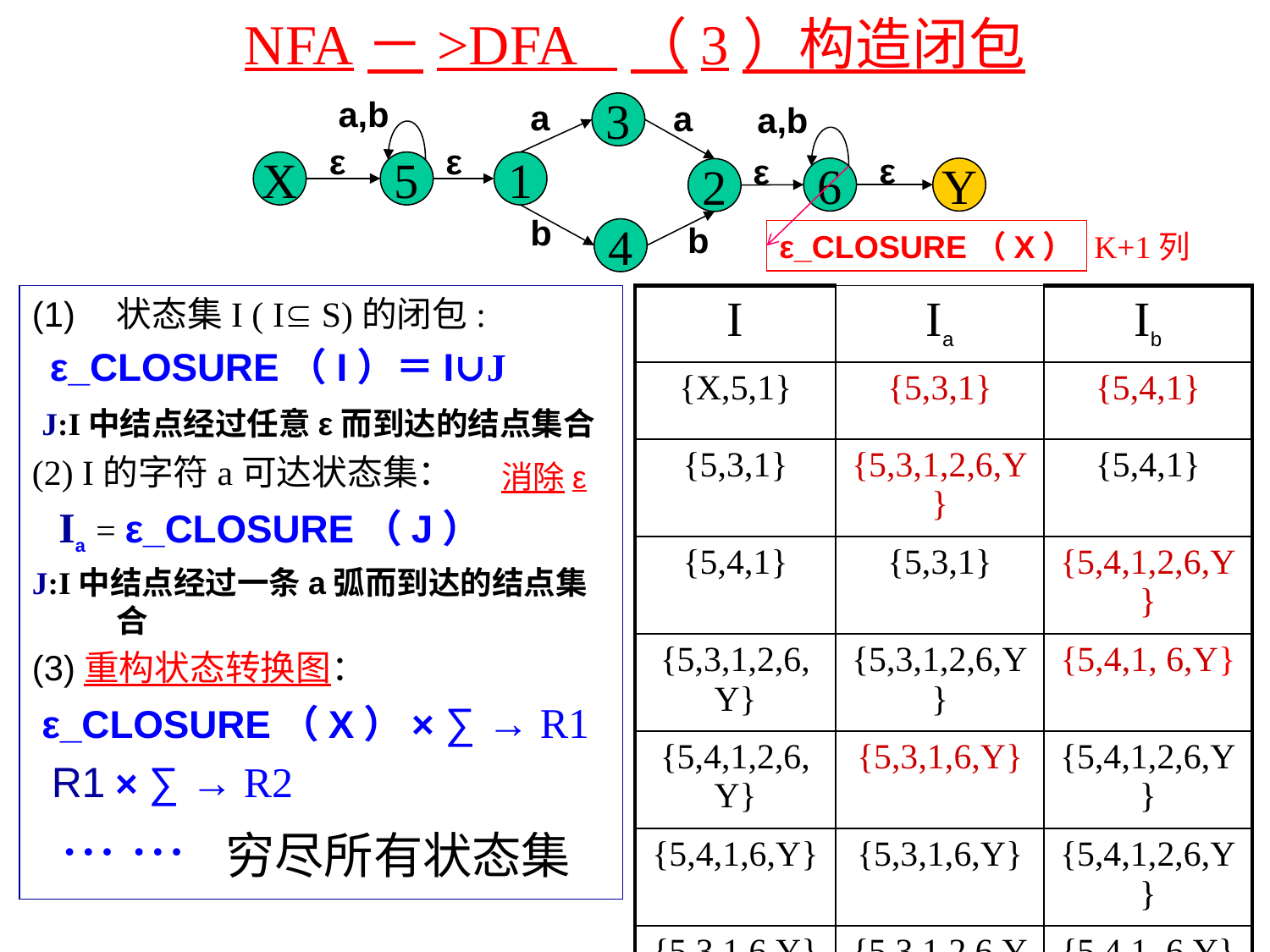

# NFA－>DFA   （3）构造闭包
a,b
a
a
a,b
3
ε
ε
ε
ε
X
5
1
6
Y
2
b
b
4
ε_CLOSURE（X）
K+1列
状态集I ( I⊆ S)的闭包:
  ε_CLOSURE（I）＝I∪J
 J:I中结点经过任意ε而到达的结点集合
(2) I的字符a可达状态集：
   Ia = ε_CLOSURE（J）
J:I中结点经过一条a弧而到达的结点集合
(3)重构状态转换图：
 ε_CLOSURE（X）× ∑ → R1
  R1 × ∑ → R2
   … …  穷尽所有状态集
| I | Ia | Ib |
| --- | --- | --- |
| {X,5,1} | {5,3,1} | {5,4,1} |
| {5,3,1} | {5,3,1,2,6,Y} | {5,4,1} |
| {5,4,1} | {5,3,1} | {5,4,1,2,6,Y} |
| {5,3,1,2,6,Y} | {5,3,1,2,6,Y} | {5,4,1, 6,Y} |
| {5,4,1,2,6,Y} | {5,3,1,6,Y} | {5,4,1,2,6,Y} |
| {5,4,1,6,Y} | {5,3,1,6,Y} | {5,4,1,2,6,Y} |
| {5,3,1,6,Y} | {5,3,1,2,6,Y} | {5,4,1, 6,Y} |
消除ε